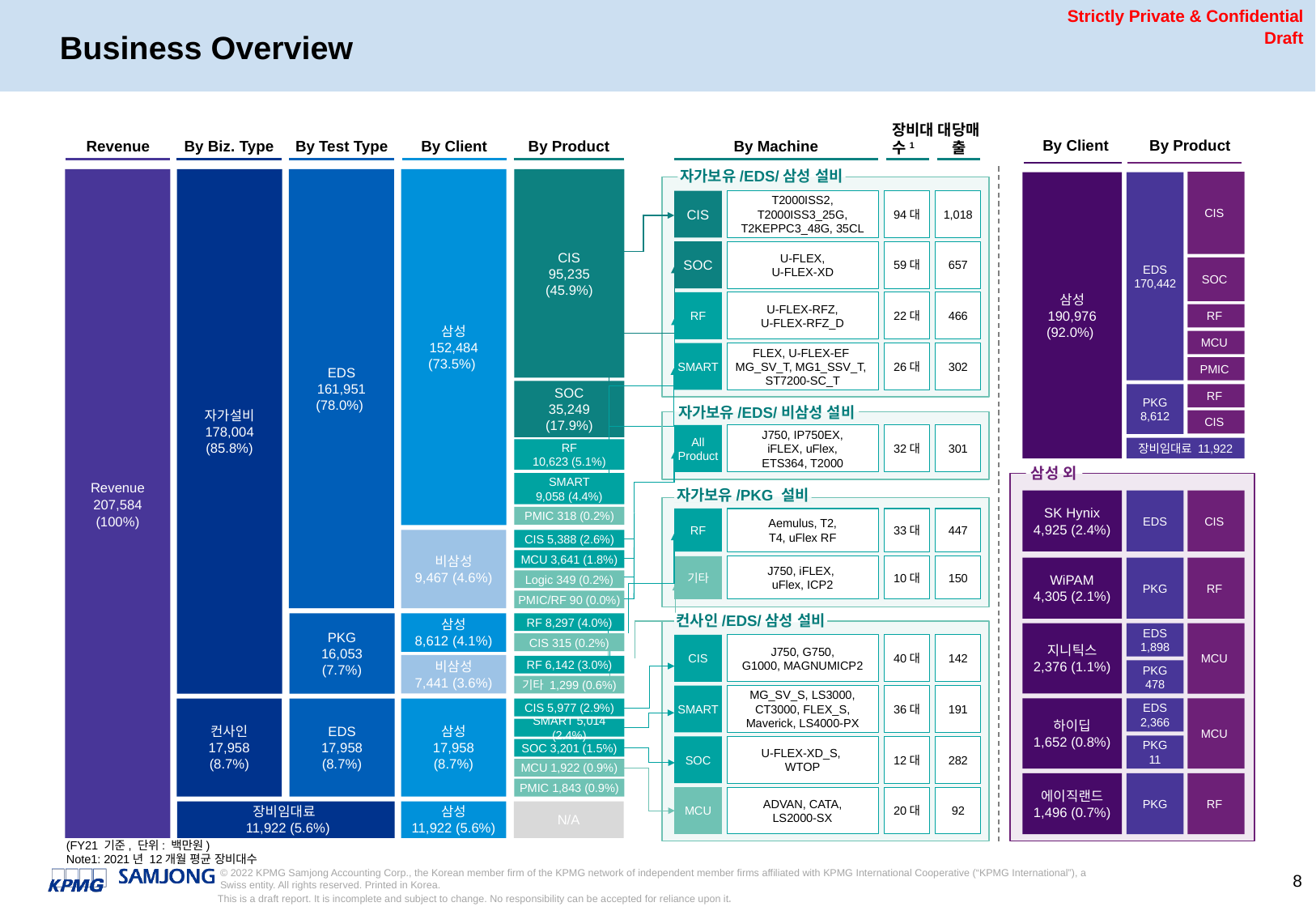

# Business Overview
장비대수1
대당매출
By Client
By Product
Revenue
By Biz. Type
By Test Type
By Client
By Product
By Machine
자가보유/EDS/삼성 설비
EDS
161,951
(78.0%)
Revenue
207,584
(100%)
CIS
95,235
(45.9%)
자가설비
178,004
(85.8%)
삼성
152,484
(73.5%)
CIS
삼성
190,976
(92.0%)
EDS
170,442

CIS
T2000ISS2, T2000ISS3_25G, T2KEPPC3_48G, 35CL
94대
1,018
SOC
U-FLEX,
U-FLEX-XD
59대
657
SOC
RF
U-FLEX-RFZ,
U-FLEX-RFZ_D
22대
466
RF
MCU
SMART
FLEX, U-FLEX-EF
MG_SV_T, MG1_SSV_T,
ST7200-SC_T
26대
302
PMIC
SOC
35,249
(17.9%)
PKG
8,612
RF
자가보유/EDS/비삼성 설비
CIS

All Product
J750, IP750EX,
iFLEX, uFlex,
ETS364, T2000
32대
301
장비임대료 11,922
RF
10,623 (5.1%)
삼성 외
SMART
9,058 (4.4%)

자가보유/PKG 설비
SK Hynix
4,925 (2.4%)
EDS
CIS

PMIC 318 (0.2%)
RF
Aemulus, T2,
T4, uFlex RF
33대
447
비삼성
9,467 (4.6%)
CIS 5,388 (2.6%)
MCU 3,641 (1.8%)
기타
J750, iFLEX,
uFlex, ICP2
10대
150
WiPAM
4,305 (2.1%)
PKG
RF
Logic 349 (0.2%)
PMIC/RF 90 (0.0%)
컨사인/EDS/삼성 설비
PKG
16,053
(7.7%)
삼성
8,612 (4.1%)
RF 8,297 (4.0%)

지니틱스
2,376 (1.1%)
EDS
1,898
MCU
CIS 315 (0.2%)
CIS
J750, G750,
G1000, MAGNUMICP2
40대
142
비삼성
7,441 (3.6%)
RF 6,142 (3.0%)
PKG
478
기타 1,299 (0.6%)
SMART
MG_SV_S, LS3000,
CT3000, FLEX_S,
Maverick, LS4000-PX
36대
191
하이딥
1,652 (0.8%)
EDS
2,366
MCU
삼성
17,958
(8.7%)
컨사인
17,958
(8.7%)
EDS
17,958
(8.7%)
CIS 5,977 (2.9%)
SMART 5,014 (2.4%)
PKG
11
SOC
U-FLEX-XD_S,
WTOP
12대
282
SOC 3,201 (1.5%)
MCU 1,922 (0.9%)
에이직랜드
1,496 (0.7%)
PKG
RF
PMIC 1,843 (0.9%)
MCU
ADVAN, CATA,
LS2000-SX
20대
92
장비임대료
 11,922 (5.6%)
삼성
11,922 (5.6%)
N/A
(FY21 기준, 단위: 백만원)
Note1: 2021년 12개월 평균 장비대수